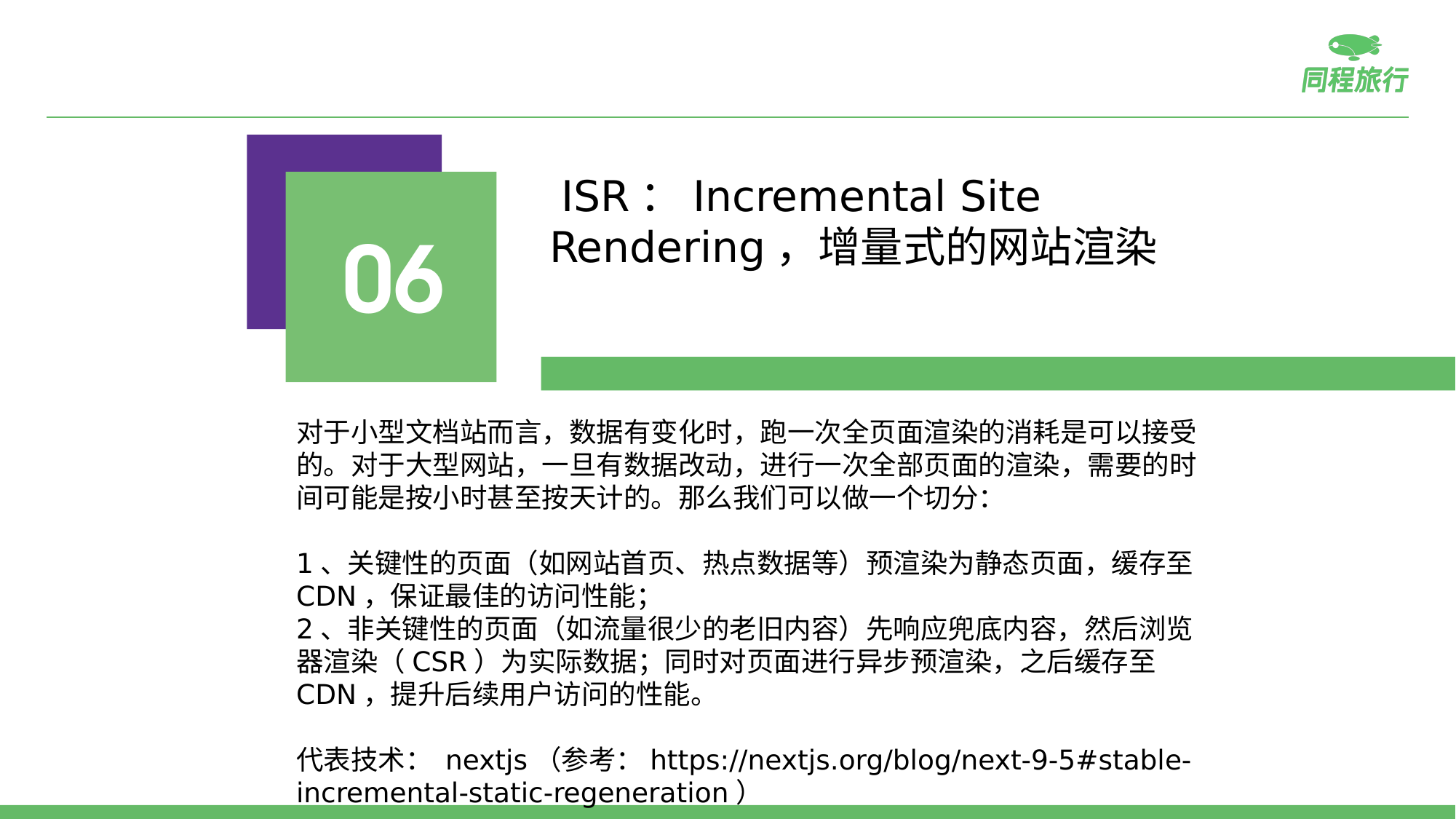

ISR：Incremental Site Rendering，增量式的网站渲染

06

对于小型文档站而言，数据有变化时，跑一次全页面渲染的消耗是可以接受的。对于大型网站，一旦有数据改动，进行一次全部页面的渲染，需要的时间可能是按小时甚至按天计的。那么我们可以做一个切分：

1、关键性的页面（如网站首页、热点数据等）预渲染为静态页面，缓存至 CDN，保证最佳的访问性能；
2、非关键性的页面（如流量很少的老旧内容）先响应兜底内容，然后浏览器渲染（CSR）为实际数据；同时对页面进行异步预渲染，之后缓存至 CDN，提升后续用户访问的性能。
代表技术： nextjs（参考：https://nextjs.org/blog/next-9-5#stable-incremental-static-regeneration）